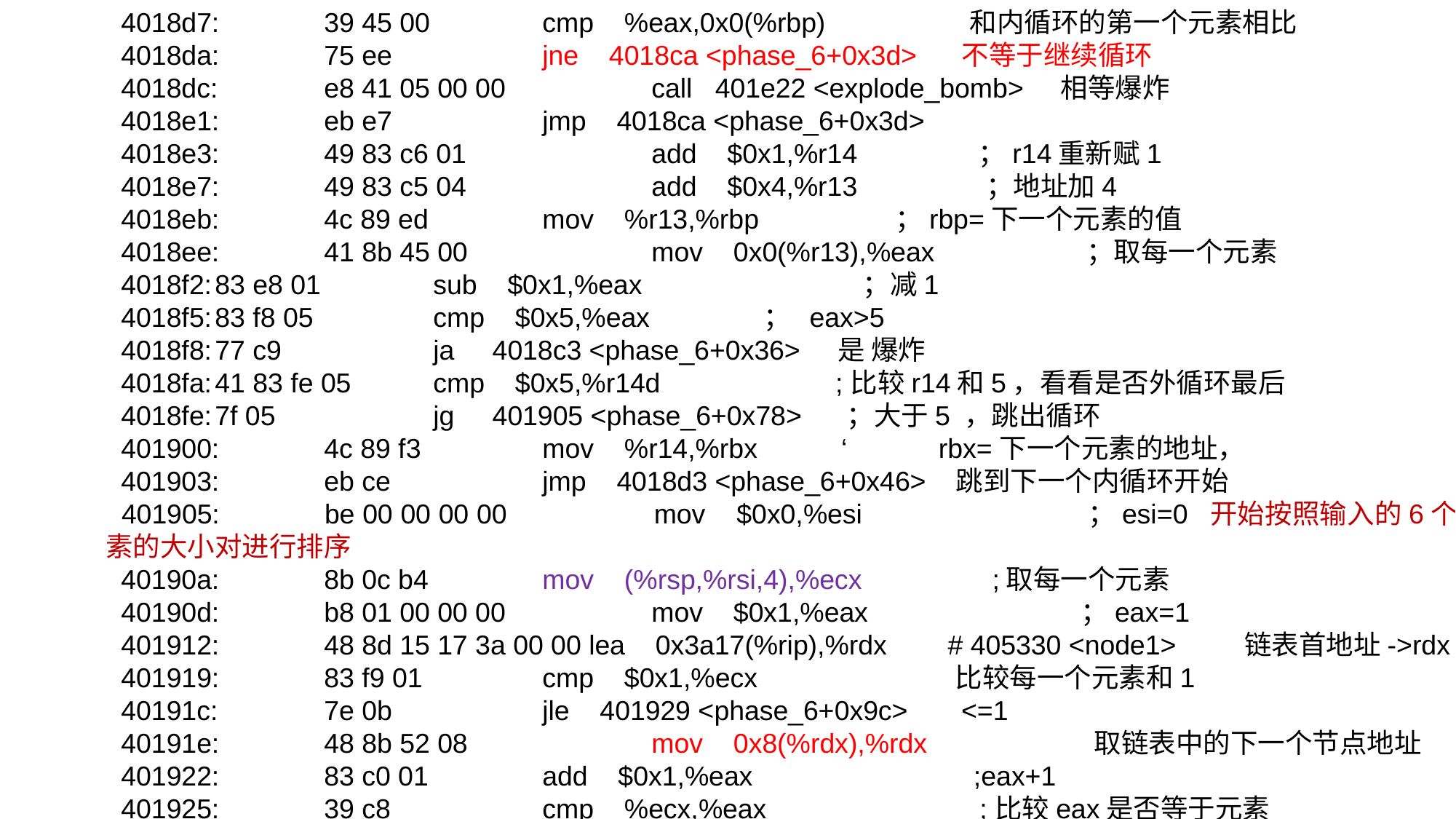

4018d7:	39 45 00             	cmp    %eax,0x0(%rbp)                  和内循环的第一个元素相比
  4018da:	75 ee                	jne    4018ca <phase_6+0x3d>     不等于继续循环
  4018dc:	e8 41 05 00 00      	call   401e22 <explode_bomb>    相等爆炸
  4018e1:	eb e7                	jmp    4018ca <phase_6+0x3d>
  4018e3:	49 83 c6 01          	add    $0x1,%r14               ；r14重新赋1
  4018e7:	49 83 c5 04          	add    $0x4,%r13                ；地址加4
  4018eb:	4c 89 ed             	mov    %r13,%rbp                 ；rbp=下一个元素的值
  4018ee:	41 8b 45 00          	mov    0x0(%r13),%eax                   ；取每一个元素
  4018f2:	83 e8 01             	sub    $0x1,%eax                            ；减1
  4018f5:	83 f8 05             	cmp    $0x5,%eax              ；  eax>5
  4018f8:	77 c9                	ja     4018c3 <phase_6+0x36>    是 爆炸
  4018fa:	41 83 fe 05          	cmp    $0x5,%r14d                       ;比较r14和5，看看是否外循环最后
  4018fe:	7f 05                	jg     401905 <phase_6+0x78>     ；大于5 ，跳出循环
  401900:	4c 89 f3             	mov    %r14,%rbx           ‘            rbx=下一个元素的地址，
  401903:	eb ce                	jmp    4018d3 <phase_6+0x46>   跳到下一个内循环开始
  401905:	be 00 00 00 00     	mov    $0x0,%esi                            ；esi=0  开始按照输入的6个元素的大小对进行排序
  40190a:	8b 0c b4             	mov    (%rsp,%rsi,4),%ecx                 ;取每一个元素
  40190d:	b8 01 00 00 00     	mov    $0x1,%eax                           ；eax=1
  401912:	48 8d 15 17 3a 00 00 lea    0x3a17(%rip),%rdx        # 405330 <node1>        链表首地址->rdx
  401919:	83 f9 01             	cmp    $0x1,%ecx                         比较每一个元素和1
  40191c:	7e 0b                	jle    401929 <phase_6+0x9c>       <=1
  40191e:	48 8b 52 08          	mov    0x8(%rdx),%rdx                     取链表中的下一个节点地址
  401922:	83 c0 01             	add    $0x1,%eax                             ;eax+1
  401925:	39 c8                	cmp    %ecx,%eax                            ;比较eax是否等于元素
  401927:	75 f5                	jne    40191e <phase_6+0x91>       ；不等继续内循环